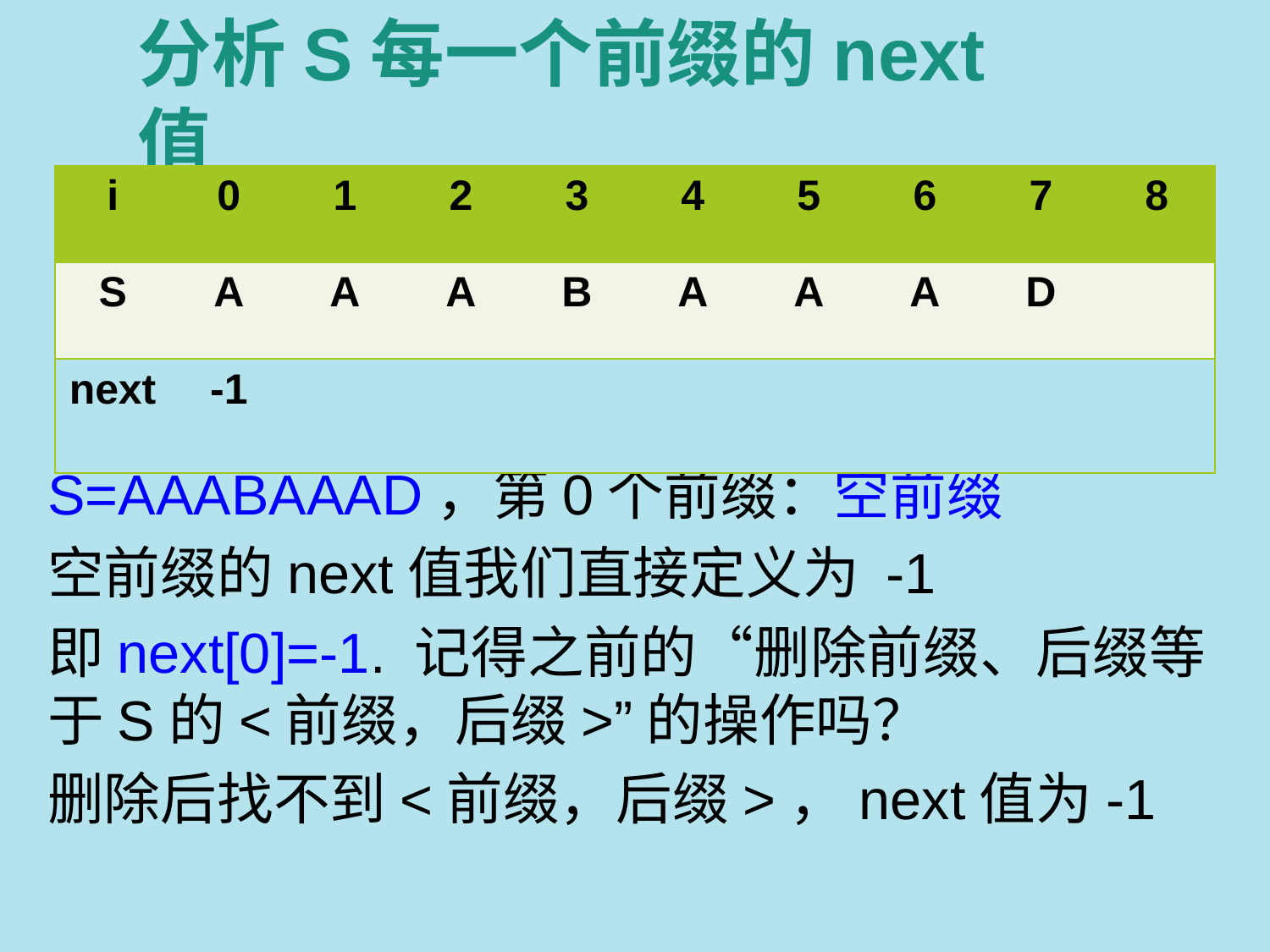

# 分析S每一个前缀的next值

S=AAABAAAD，第0个前缀：空前缀
空前缀的next值我们直接定义为 -1
即next[0]=-1. 记得之前的“删除前缀、后缀等于S的<前缀，后缀>”的操作吗？
删除后找不到<前缀，后缀>，next值为-1
| i | 0 | 1 | 2 | 3 | 4 | 5 | 6 | 7 | 8 |
| --- | --- | --- | --- | --- | --- | --- | --- | --- | --- |
| S | A | A | A | B | A | A | A | D |  |
| next | -1 |  |  |  |  |  |  |  |  |